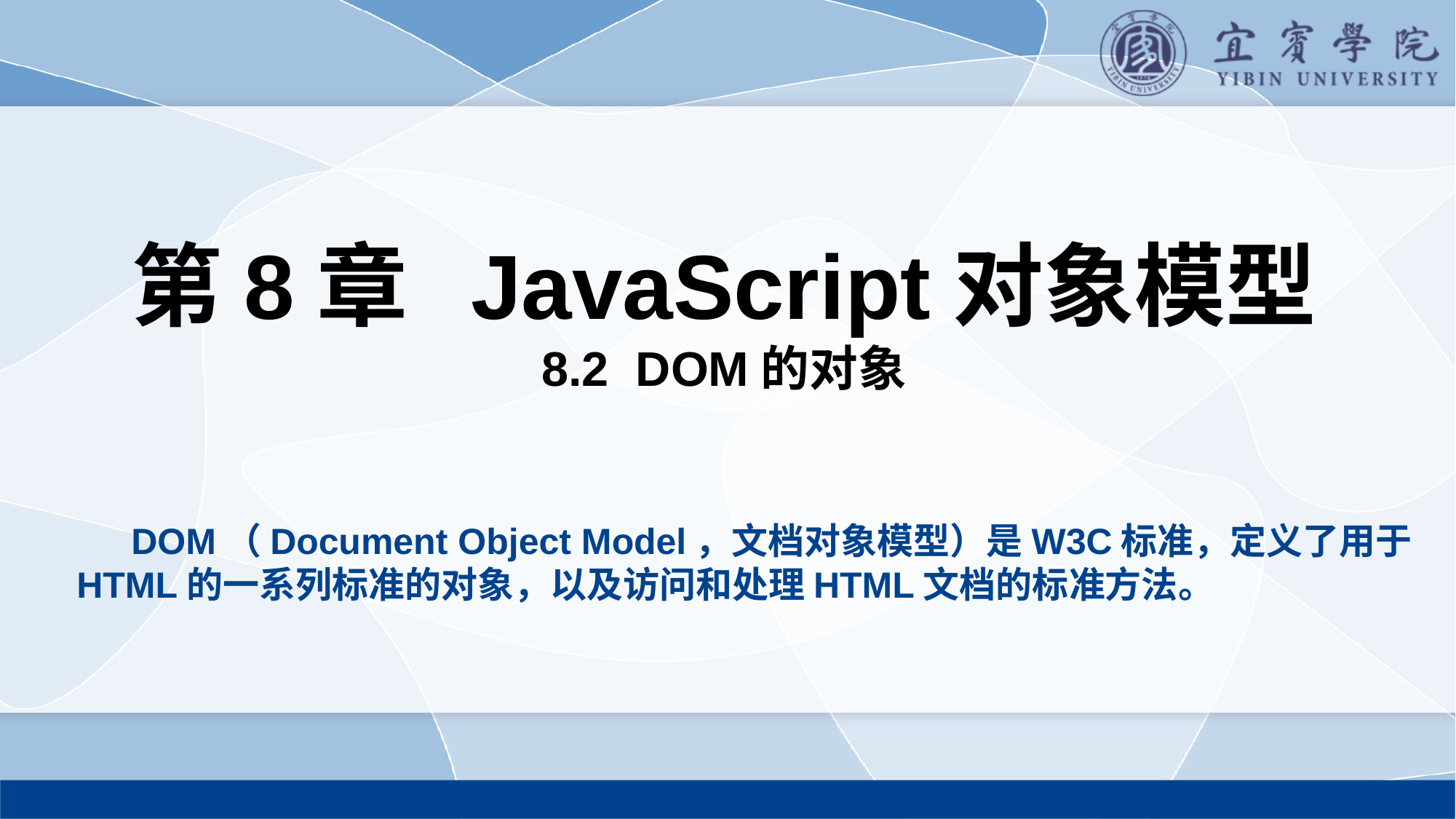

第8章  JavaScript对象模型
8.2  DOM的对象
DOM（Document Object Model，文档对象模型）是W3C标准，定义了用于HTML的一系列标准的对象，以及访问和处理HTML文档的标准方法。